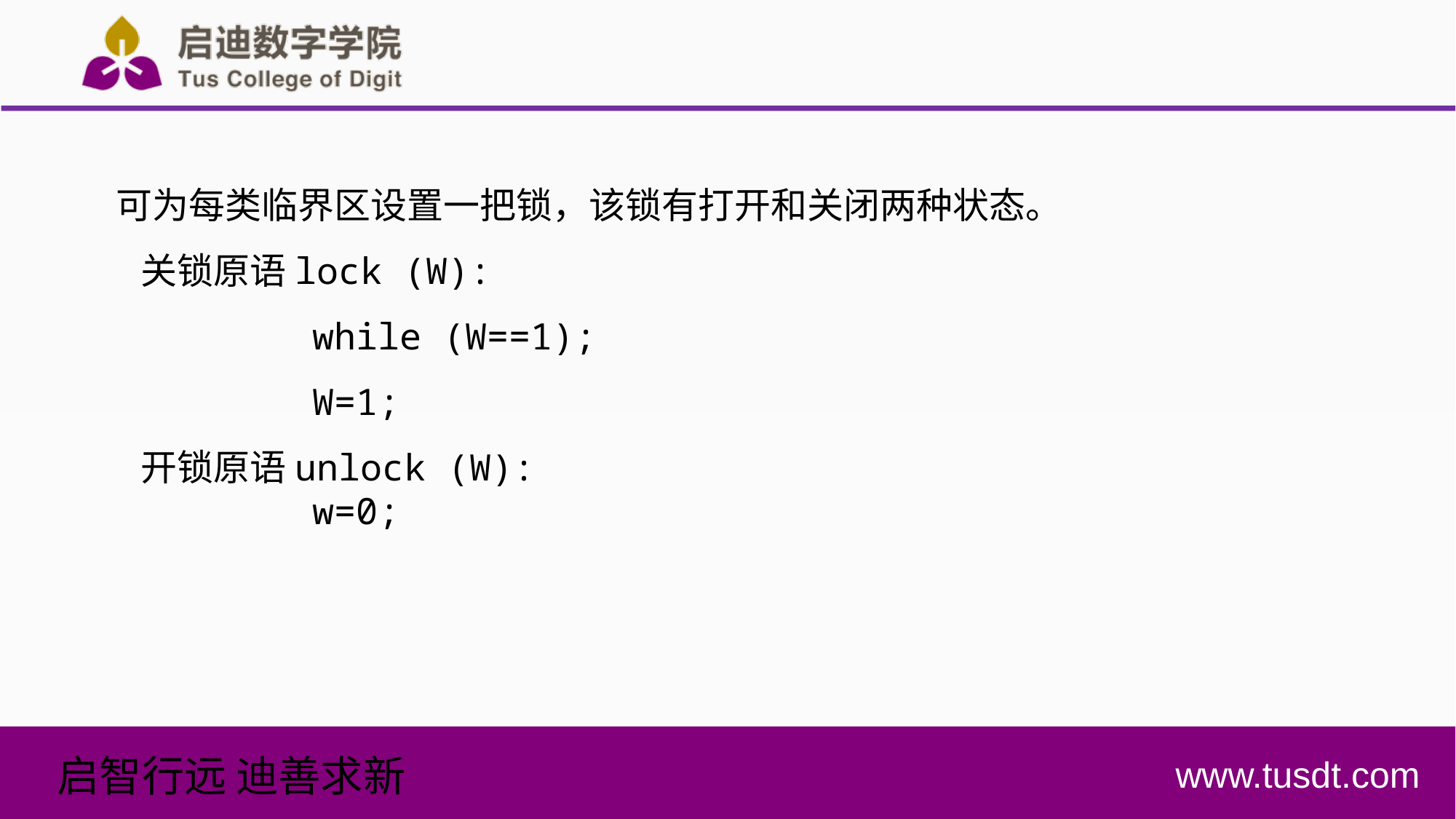

可为每类临界区设置一把锁，该锁有打开和关闭两种状态。
  关锁原语lock (W):
         while (W==1);
         W=1;
  开锁原语unlock (W):
         w=0;